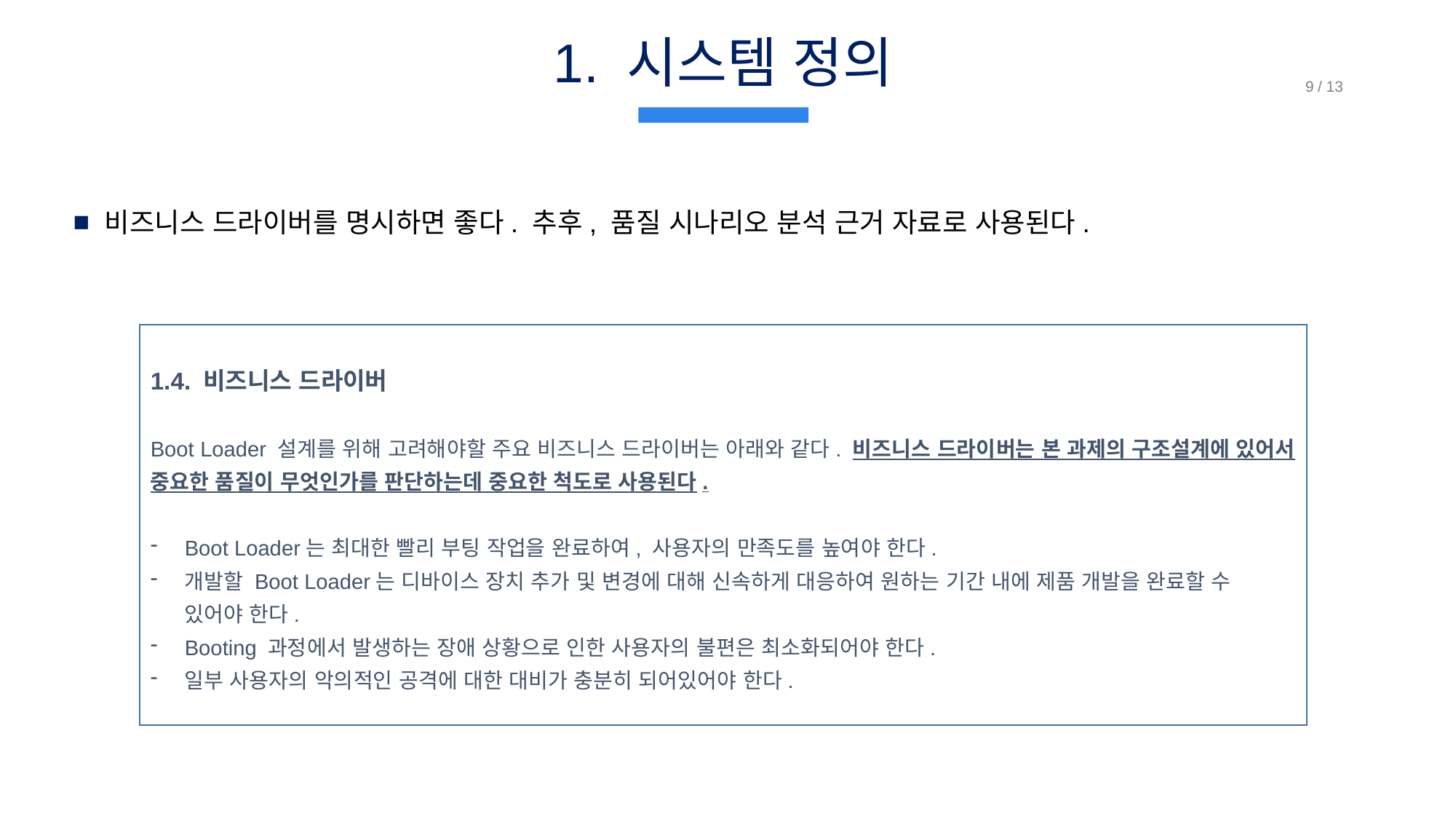

# 1. 시스템 정의
비즈니스 드라이버를 명시하면 좋다. 추후, 품질 시나리오 분석 근거 자료로 사용된다.
1.4. 비즈니스 드라이버

Boot Loader 설계를 위해 고려해야할 주요 비즈니스 드라이버는 아래와 같다. 비즈니스 드라이버는 본 과제의 구조설계에 있어서 중요한 품질이 무엇인가를 판단하는데 중요한 척도로 사용된다.

Boot Loader는 최대한 빨리 부팅 작업을 완료하여, 사용자의 만족도를 높여야 한다.
개발할 Boot Loader는 디바이스 장치 추가 및 변경에 대해 신속하게 대응하여 원하는 기간 내에 제품 개발을 완료할 수 있어야 한다.
Booting 과정에서 발생하는 장애 상황으로 인한 사용자의 불편은 최소화되어야 한다.
일부 사용자의 악의적인 공격에 대한 대비가 충분히 되어있어야 한다.